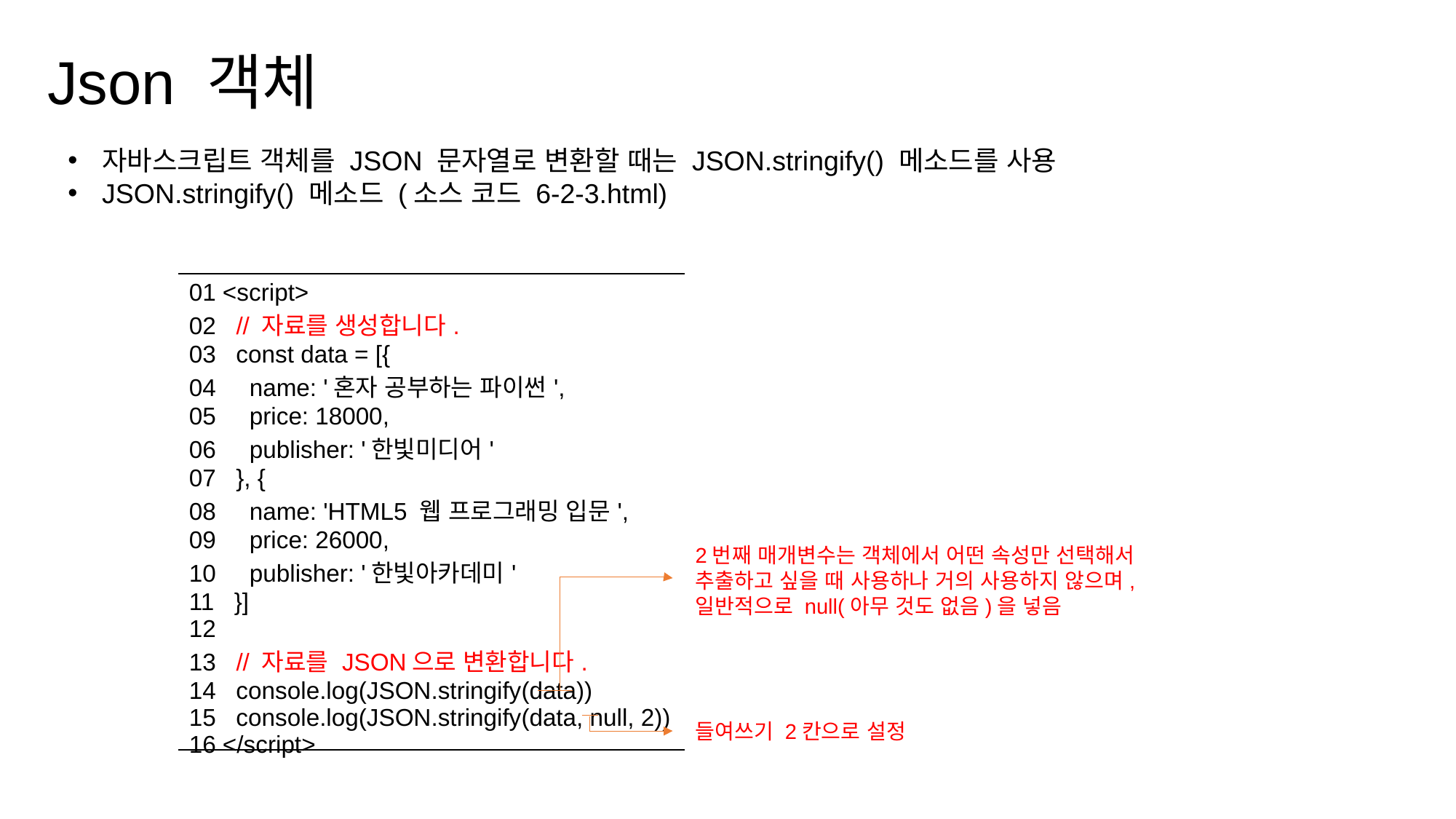

Json 객체
자바스크립트 객체를 JSON 문자열로 변환할 때는 JSON.stringify() 메소드를 사용
JSON.stringify() 메소드 (소스 코드 6-2-3.html)
| 01 <script> 02 // 자료를 생성합니다. 03 const data = [{ 04 name: '혼자 공부하는 파이썬', 05 price: 18000, 06 publisher: '한빛미디어' 07 }, { 08 name: 'HTML5 웹 프로그래밍 입문', 09 price: 26000, 10 publisher: '한빛아카데미' 11 }] 12 13 // 자료를 JSON으로 변환합니다. 14 console.log(JSON.stringify(data)) 15 console.log(JSON.stringify(data, null, 2)) 16 </script> |
| --- |
2번째 매개변수는 객체에서 어떤 속성만 선택해서
추출하고 싶을 때 사용하나 거의 사용하지 않으며,
일반적으로 null(아무 것도 없음)을 넣음

들여쓰기 2칸으로 설정